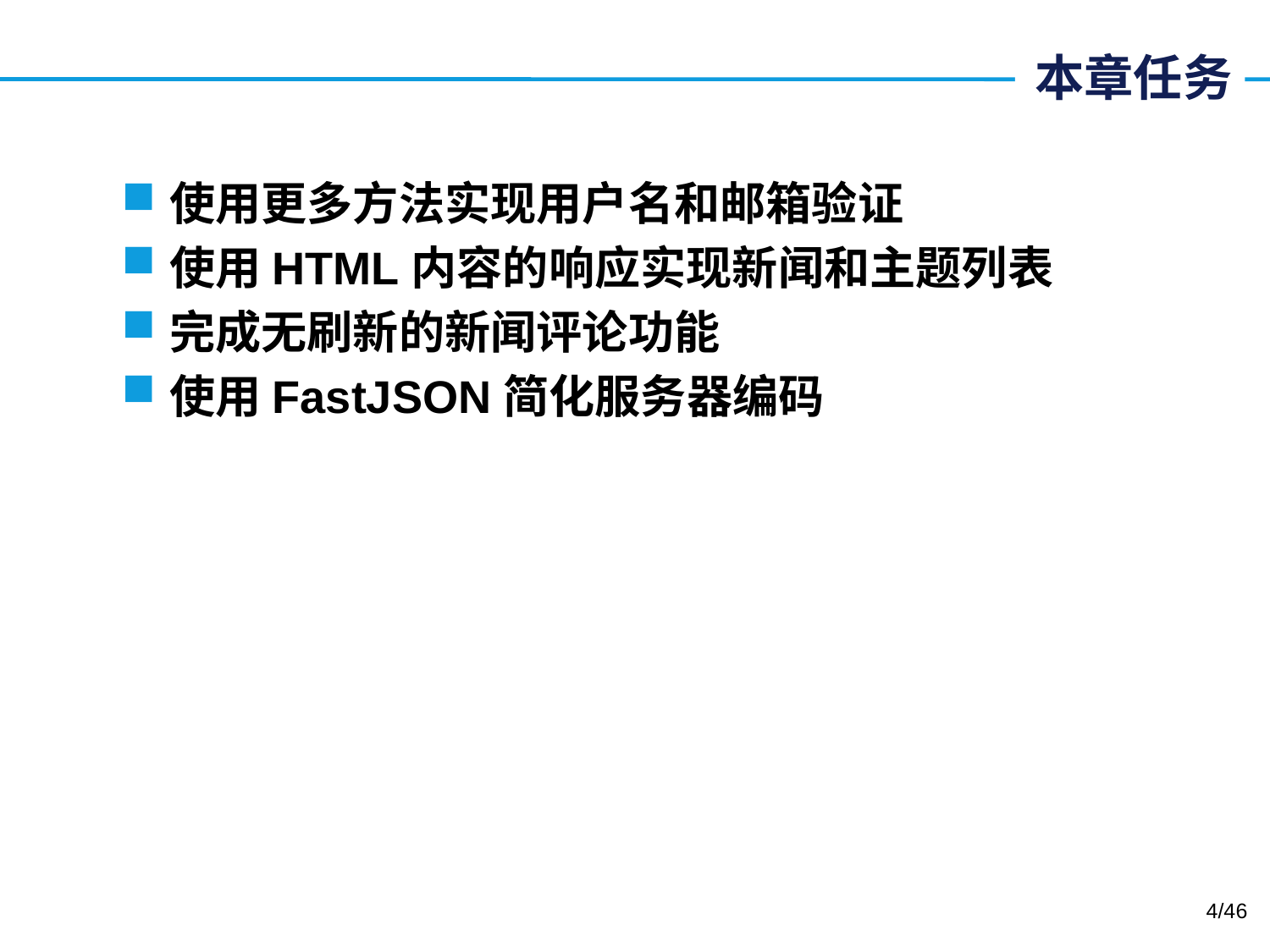

# 本章任务
使用更多方法实现用户名和邮箱验证
使用HTML内容的响应实现新闻和主题列表
完成无刷新的新闻评论功能
使用FastJSON简化服务器编码
4/46